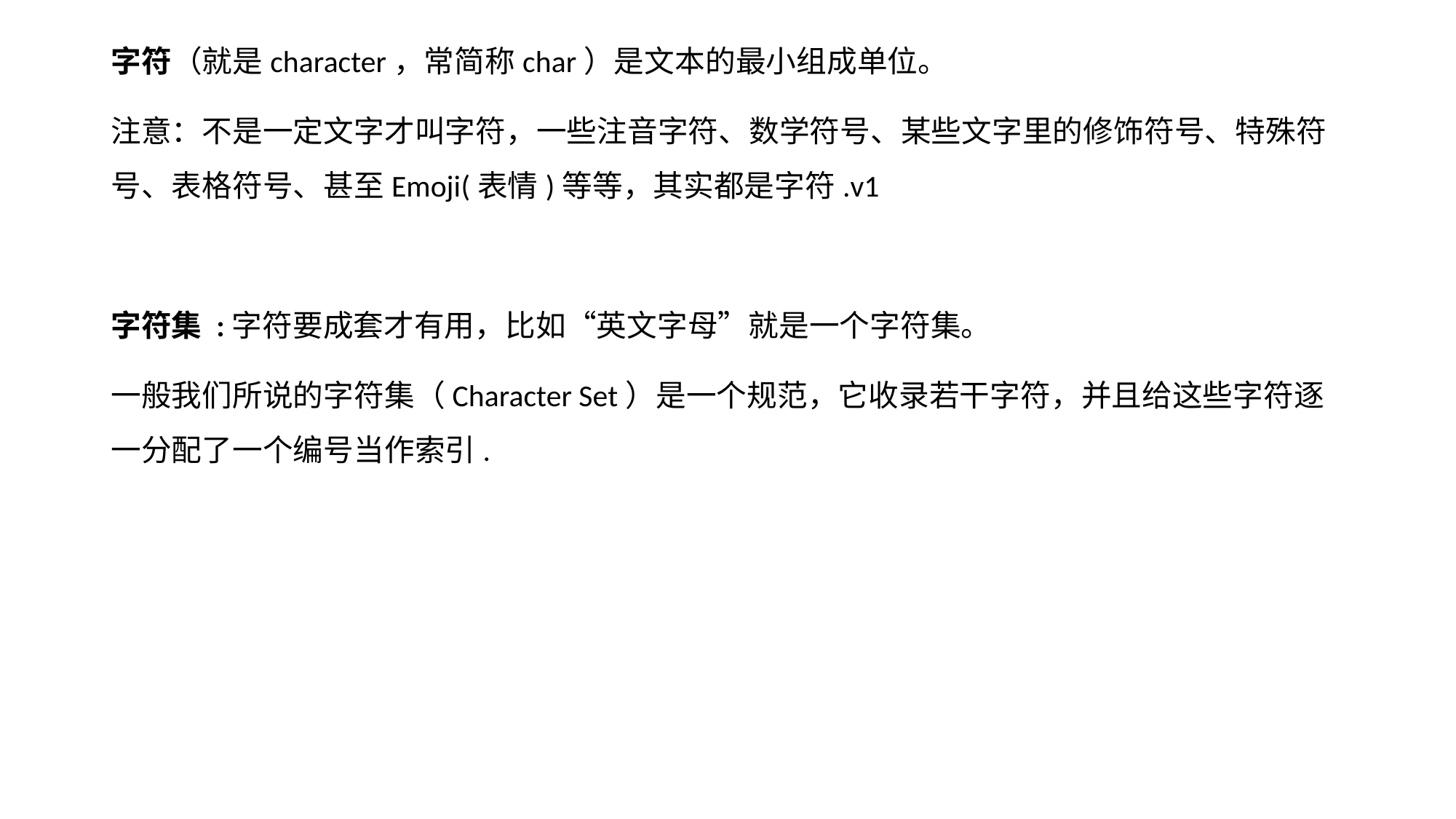

字符（就是character，常简称char）是文本的最小组成单位。
注意：不是一定文字才叫字符，一些注音字符、数学符号、某些文字里的修饰符号、特殊符号、表格符号、甚至Emoji(表情)等等，其实都是字符.v1

字符集 :字符要成套才有用，比如“英文字母”就是一个字符集。
一般我们所说的字符集（Character Set）是一个规范，它收录若干字符，并且给这些字符逐一分配了一个编号当作索引.